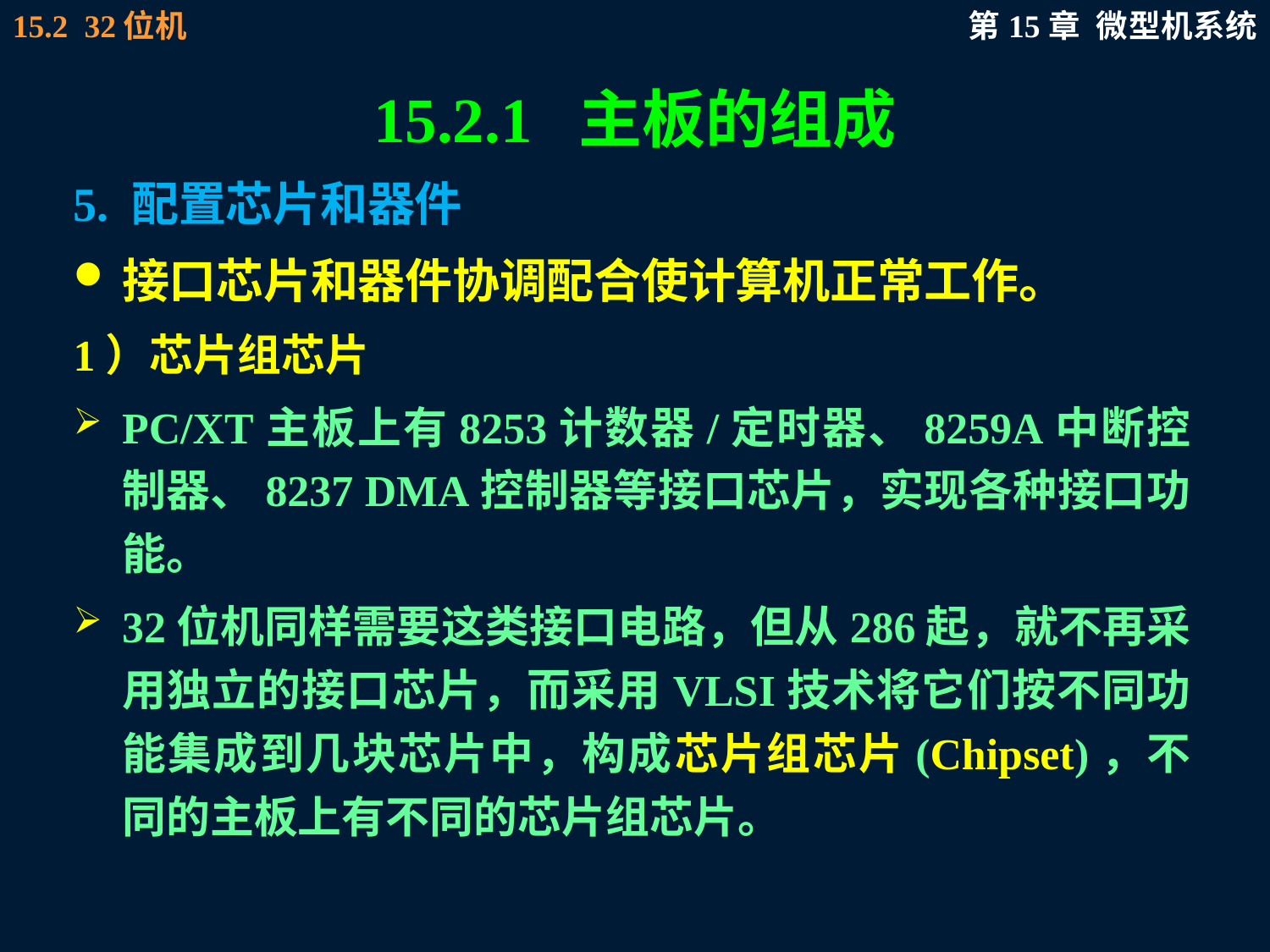

# 15.2.1  主板的组成
5. 配置芯片和器件
接口芯片和器件协调配合使计算机正常工作。
1）芯片组芯片
PC/XT主板上有8253计数器/定时器、8259A中断控制器、8237 DMA控制器等接口芯片，实现各种接口功能。
32位机同样需要这类接口电路，但从286起，就不再采用独立的接口芯片，而采用VLSI技术将它们按不同功能集成到几块芯片中，构成芯片组芯片(Chipset)，不同的主板上有不同的芯片组芯片。